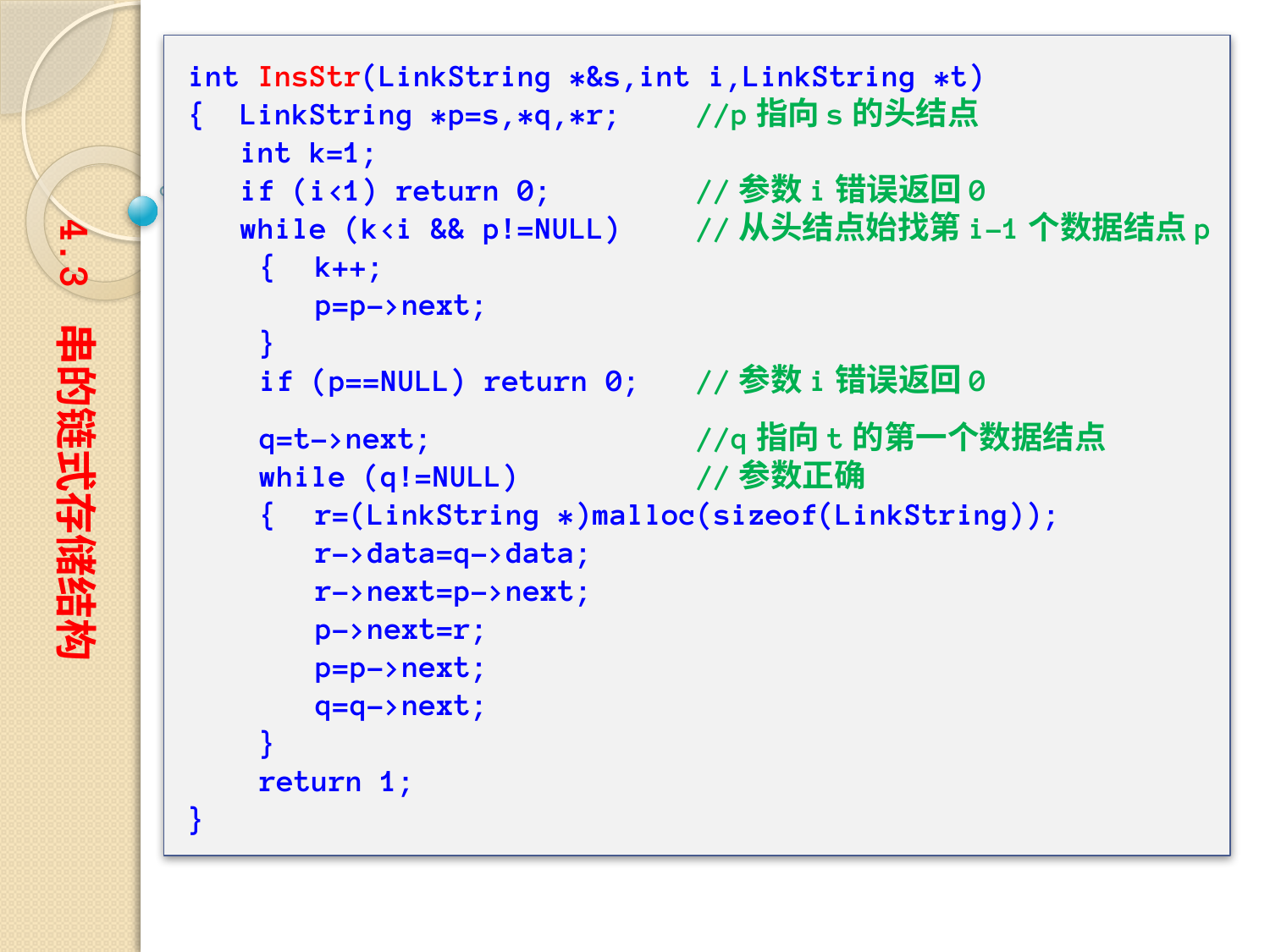

int InsStr(LinkString *&s,int i,LinkString *t)
{  LinkString *p=s,*q,*r;	//p指向s的头结点
   int k=1;
   if (i<1) return 0;		//参数i错误返回0
   while (k<i && p!=NULL)  	//从头结点始找第i-1个数据结点p
　　{	k++;
	p=p->next;
　　}
　　if (p==NULL) return 0;	//参数i错误返回0
　　q=t->next;			//q指向t的第一个数据结点
　　while (q!=NULL)		//参数正确
　　{	r=(LinkString *)malloc(sizeof(LinkString));
	r->data=q->data;
	r->next=p->next;
	p->next=r;
	p=p->next;
	q=q->next;
　　}
　　return 1;
}
4.3 串的链式存储结构